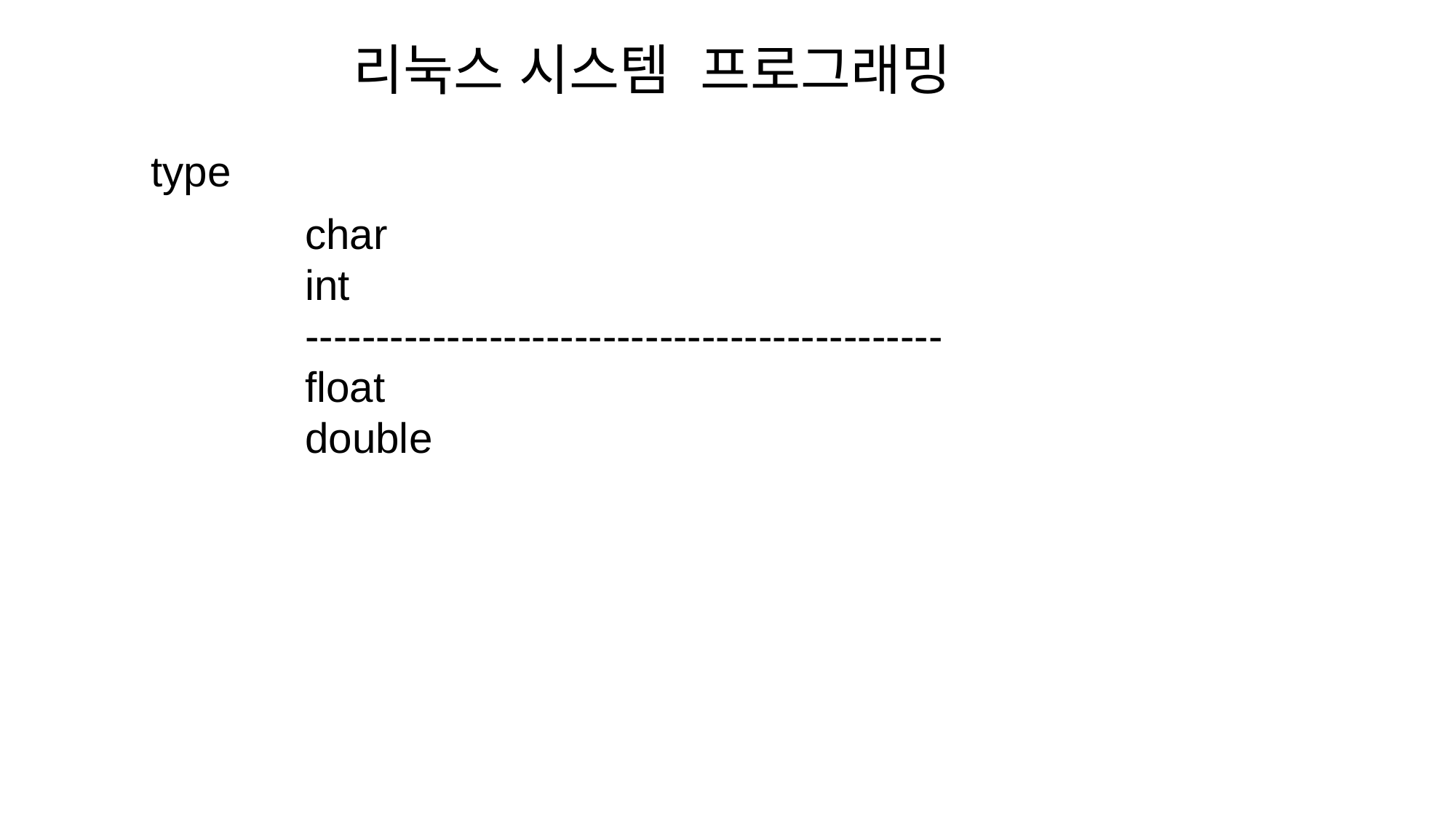

리눅스 시스템  프로그래밍
type
char
int
---------------------------------------------
float
double